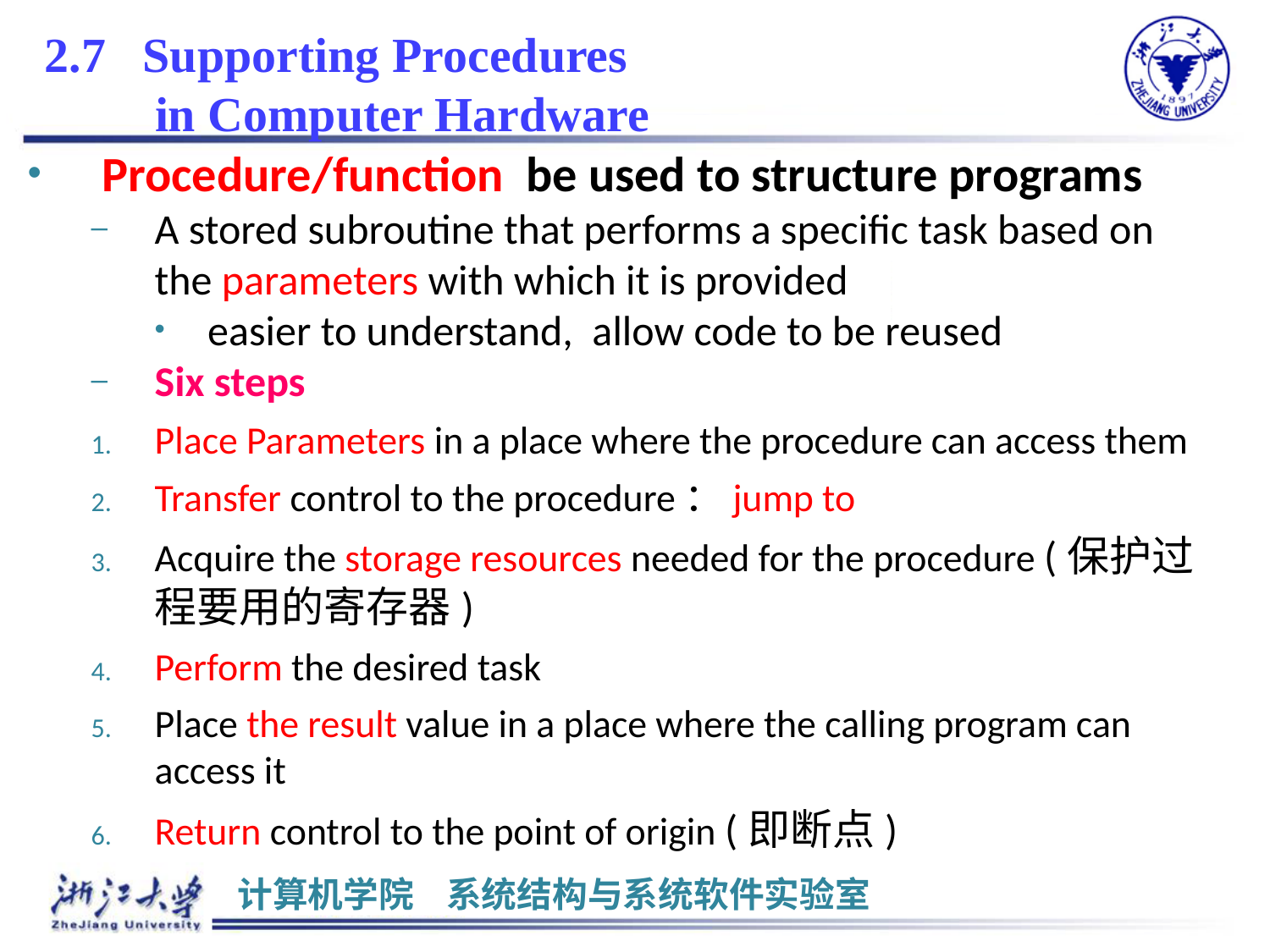

# 2.7   Supporting Procedures in Computer Hardware
Procedure/function  be used to structure programs
A stored subroutine that performs a specific task based on the parameters with which it is provided
easier to understand,  allow code to be reused
Six steps
Place Parameters in a place where the procedure can access them
Transfer control to the procedure：jump to
Acquire the storage resources needed for the procedure (保护过程要用的寄存器)
Perform the desired task
Place the result value in a place where the calling program can access it
Return control to the point of origin (即断点)